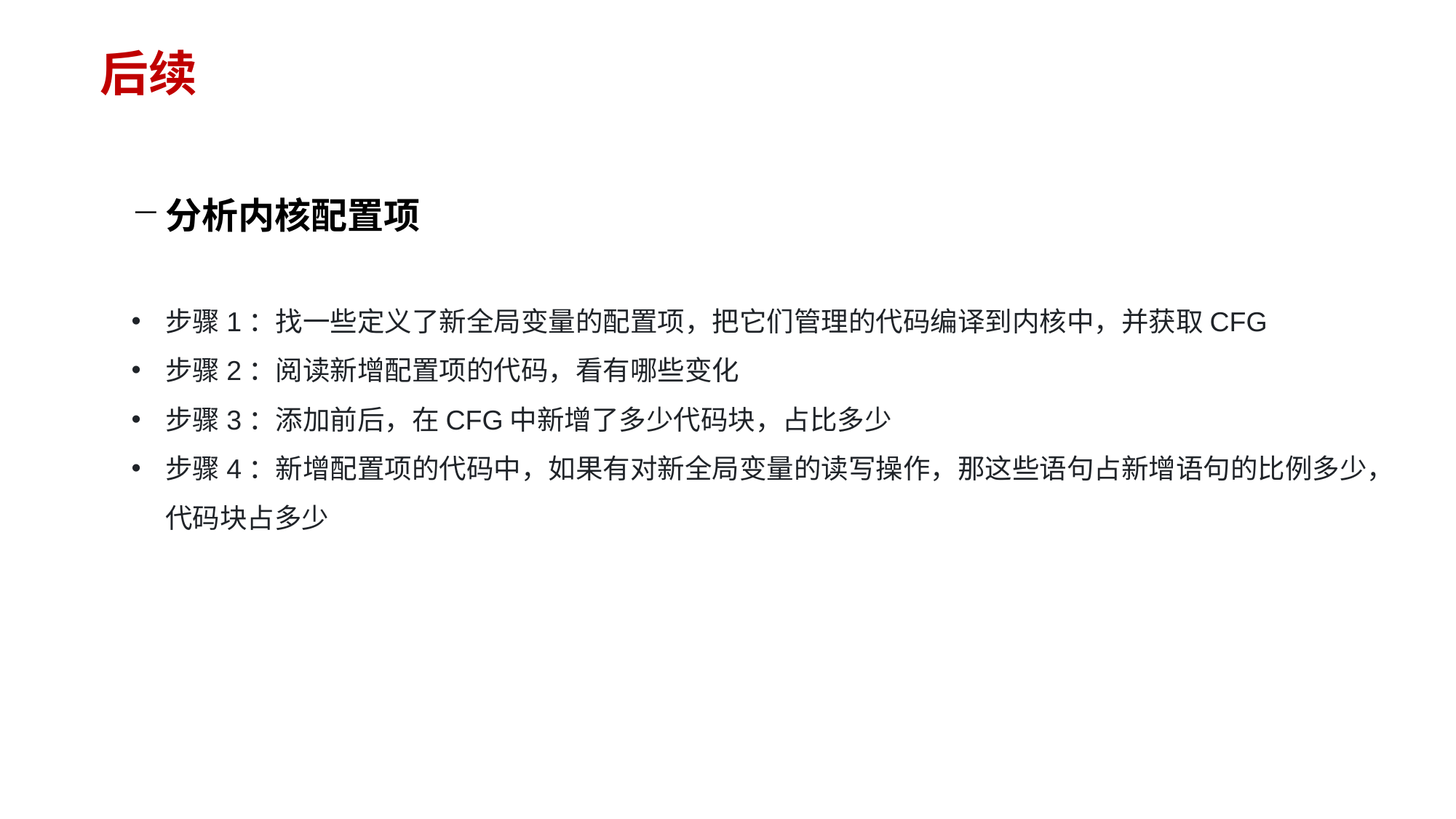

后续
分析内核配置项
步骤1：找一些定义了新全局变量的配置项，把它们管理的代码编译到内核中，并获取CFG
步骤2：阅读新增配置项的代码，看有哪些变化
步骤3：添加前后，在CFG中新增了多少代码块，占比多少
步骤4：新增配置项的代码中，如果有对新全局变量的读写操作，那这些语句占新增语句的比例多少，代码块占多少